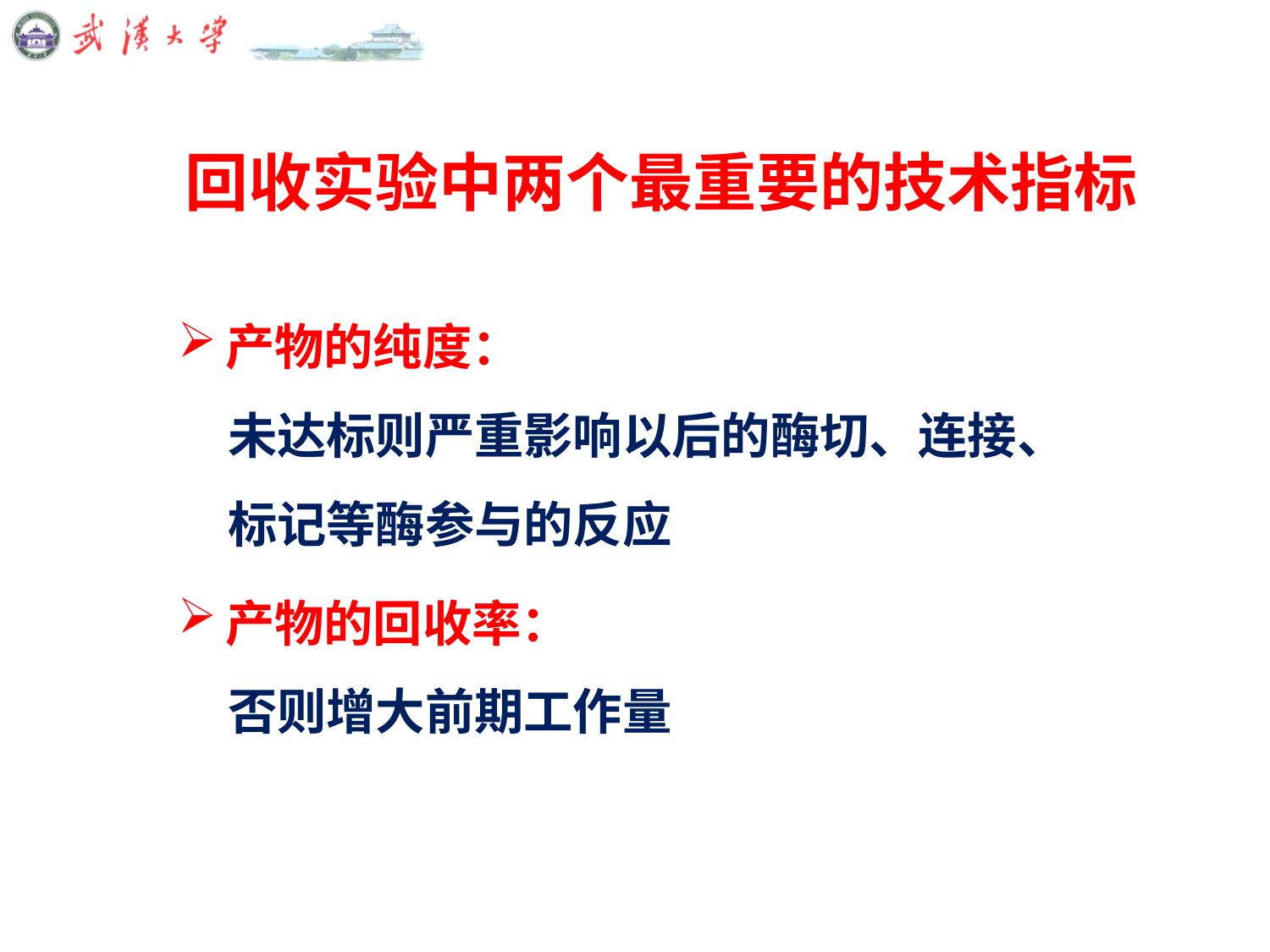

# 回收实验中两个最重要的技术指标

产物的纯度：
未达标则严重影响以后的酶切、连接、标记等酶参与的反应
产物的回收率：
否则增大前期工作量